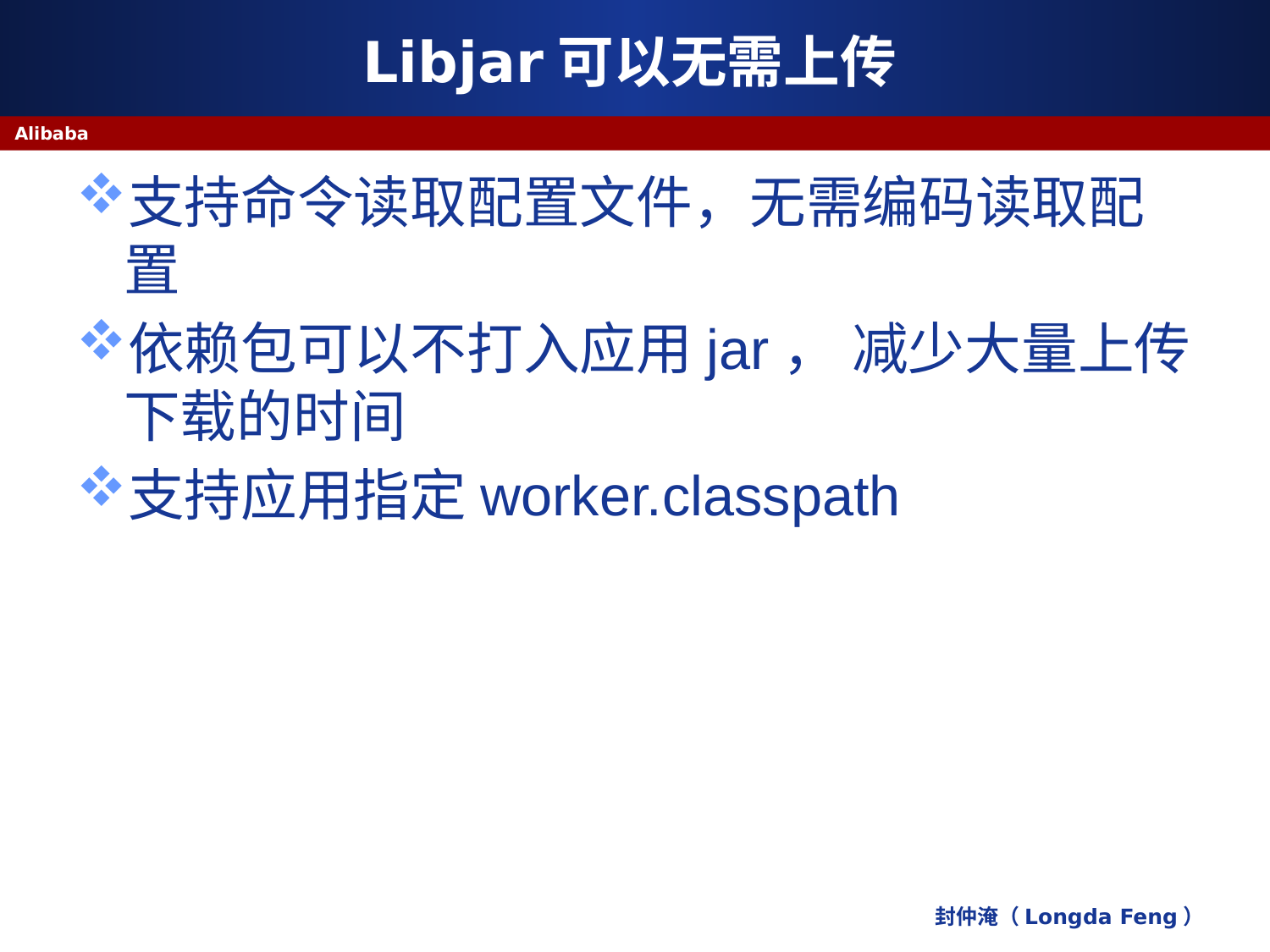

# Libjar可以无需上传
Alibaba
支持命令读取配置文件，无需编码读取配置
依赖包可以不打入应用jar， 减少大量上传下载的时间
支持应用指定worker.classpath

封仲淹（Longda Feng）